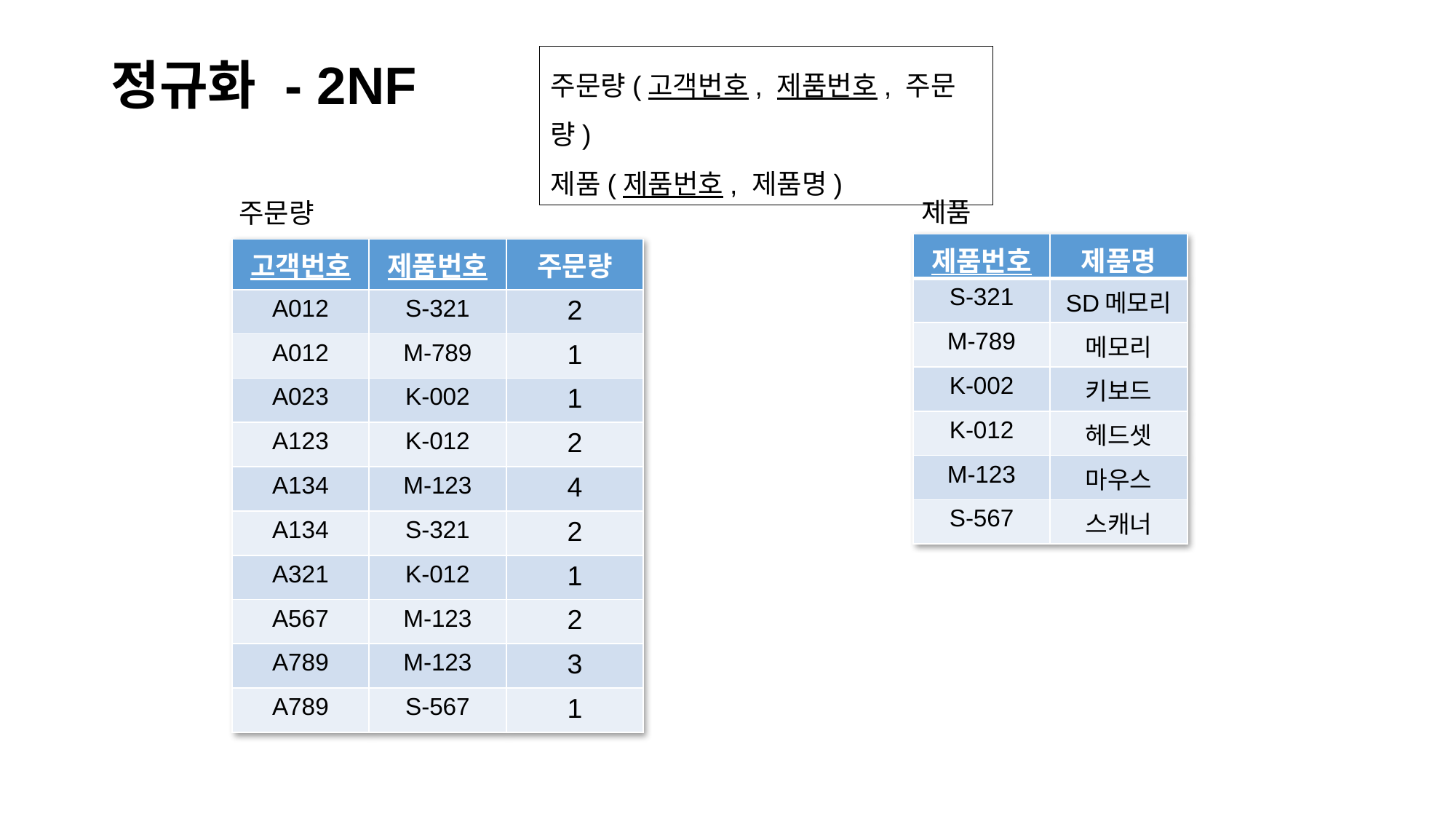

# 정규화 - 2NF
주문량(고객번호, 제품번호, 주문량)
제품(제품번호, 제품명)
제품
주문량
| 제품번호 | 제품명 |
| --- | --- |
| S-321 | SD메모리 |
| M-789 | 메모리 |
| K-002 | 키보드 |
| K-012 | 헤드셋 |
| M-123 | 마우스 |
| S-567 | 스캐너 |
| 고객번호 | 제품번호 | 주문량 |
| --- | --- | --- |
| A012 | S-321 | 2 |
| A012 | M-789 | 1 |
| A023 | K-002 | 1 |
| A123 | K-012 | 2 |
| A134 | M-123 | 4 |
| A134 | S-321 | 2 |
| A321 | K-012 | 1 |
| A567 | M-123 | 2 |
| A789 | M-123 | 3 |
| A789 | S-567 | 1 |